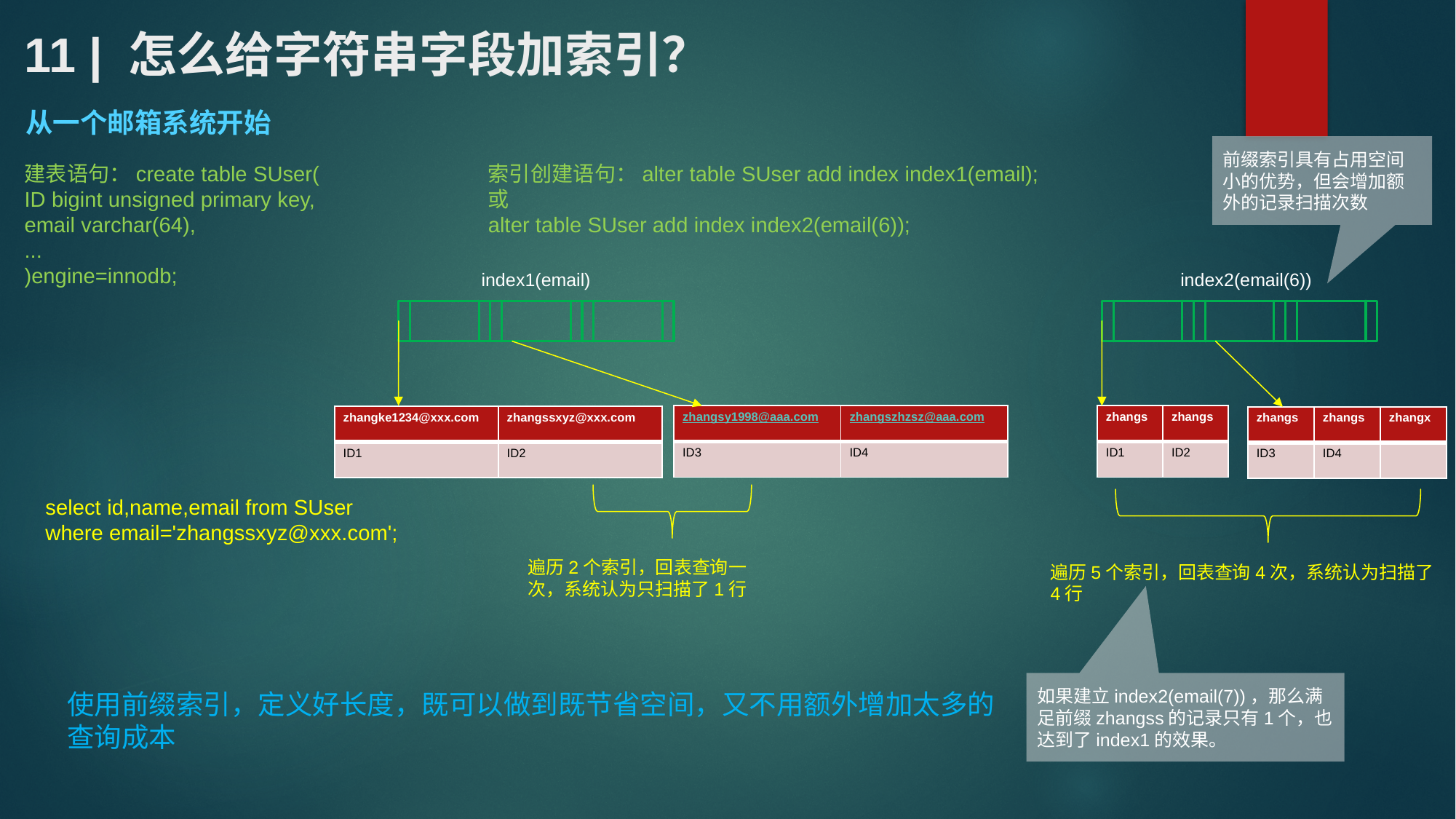

# 11 | 怎么给字符串字段加索引？
从一个邮箱系统开始
前缀索引具有占用空间小的优势，但会增加额外的记录扫描次数
索引创建语句：alter table SUser add index index1(email);
或
alter table SUser add index index2(email(6));
建表语句：create table SUser(
ID bigint unsigned primary key,
email varchar(64),
...
)engine=innodb;
index1(email)
index2(email(6))

| zhangsy1998@aaa.com | zhangszhzsz@aaa.com |
| --- | --- |
| ID3 | ID4 |
| zhangs | zhangs |
| --- | --- |
| ID1 | ID2 |
| zhangke1234@xxx.com | zhangssxyz@xxx.com |
| --- | --- |
| ID1 | ID2 |
| zhangs | zhangs | zhangx |
| --- | --- | --- |
| ID3 | ID4 |  |

select id,name,email from SUser
where email='zhangssxyz@xxx.com';
遍历2个索引，回表查询一次，系统认为只扫描了1行
遍历5个索引，回表查询4次，系统认为扫描了4行
如果建立index2(email(7))，那么满足前缀zhangss的记录只有1个，也达到了index1的效果。
使用前缀索引，定义好长度，既可以做到既节省空间，又不用额外增加太多的查询成本